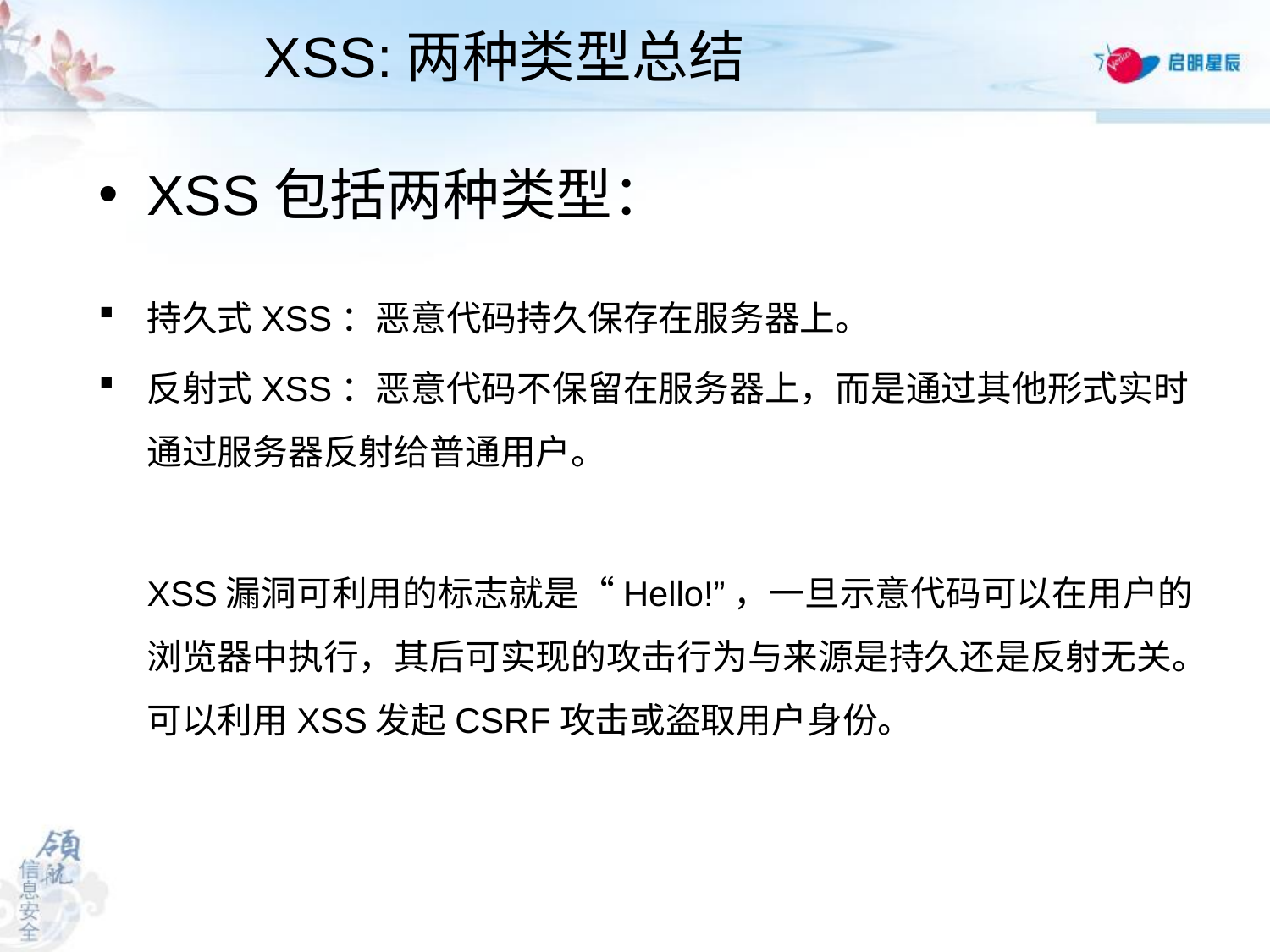

# XSS:两种类型总结
XSS包括两种类型：

持久式XSS：恶意代码持久保存在服务器上。
反射式XSS：恶意代码不保留在服务器上，而是通过其他形式实时通过服务器反射给普通用户。

	XSS漏洞可利用的标志就是“Hello!”，一旦示意代码可以在用户的浏览器中执行，其后可实现的攻击行为与来源是持久还是反射无关。可以利用XSS发起CSRF攻击或盗取用户身份。